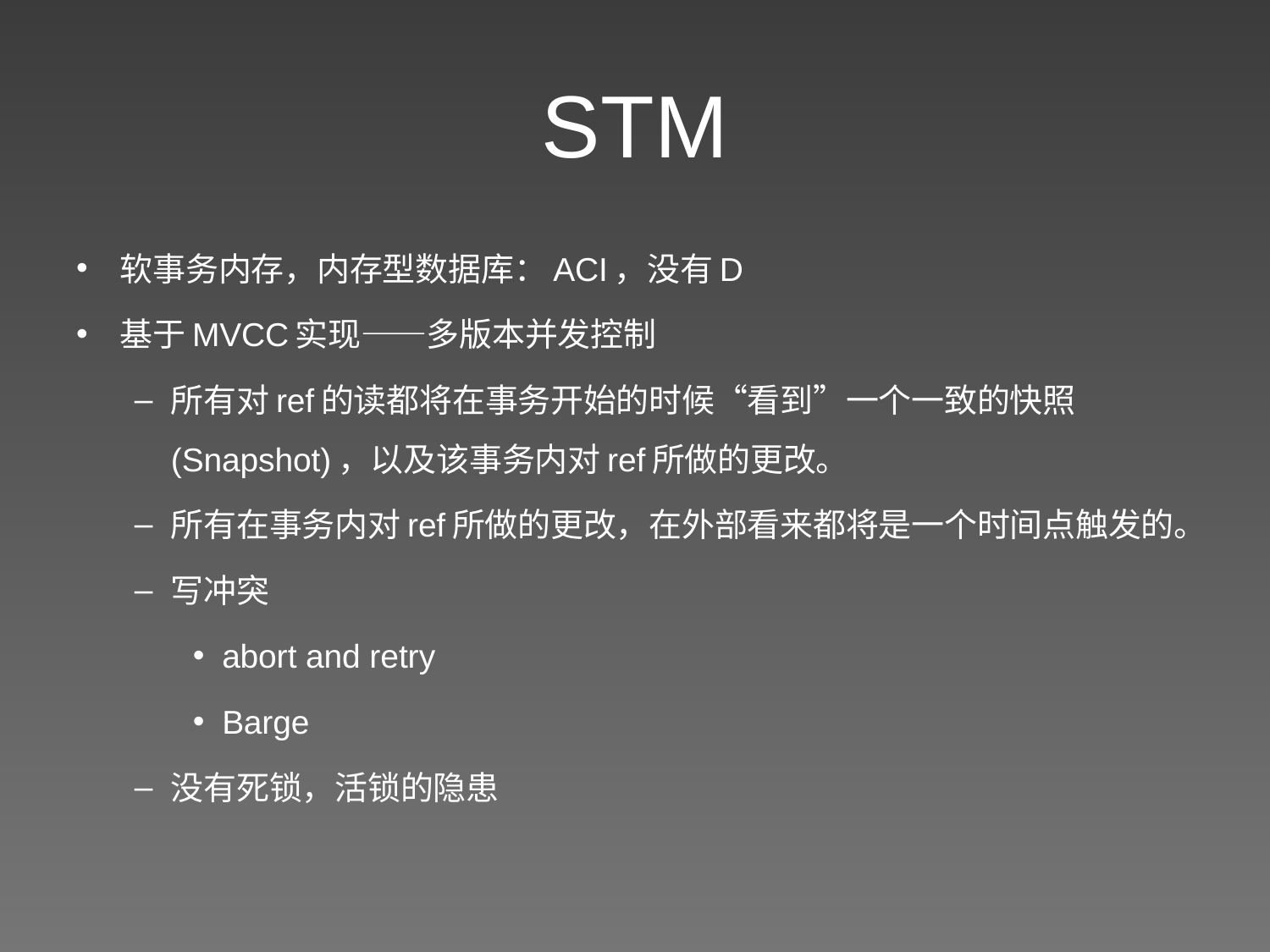

# STM
软事务内存，内存型数据库：ACI，没有D
基于MVCC实现——多版本并发控制
所有对ref的读都将在事务开始的时候“看到”一个一致的快照(Snapshot)，以及该事务内对ref所做的更改。
所有在事务内对ref所做的更改，在外部看来都将是一个时间点触发的。
写冲突
abort and retry
Barge
没有死锁，活锁的隐患